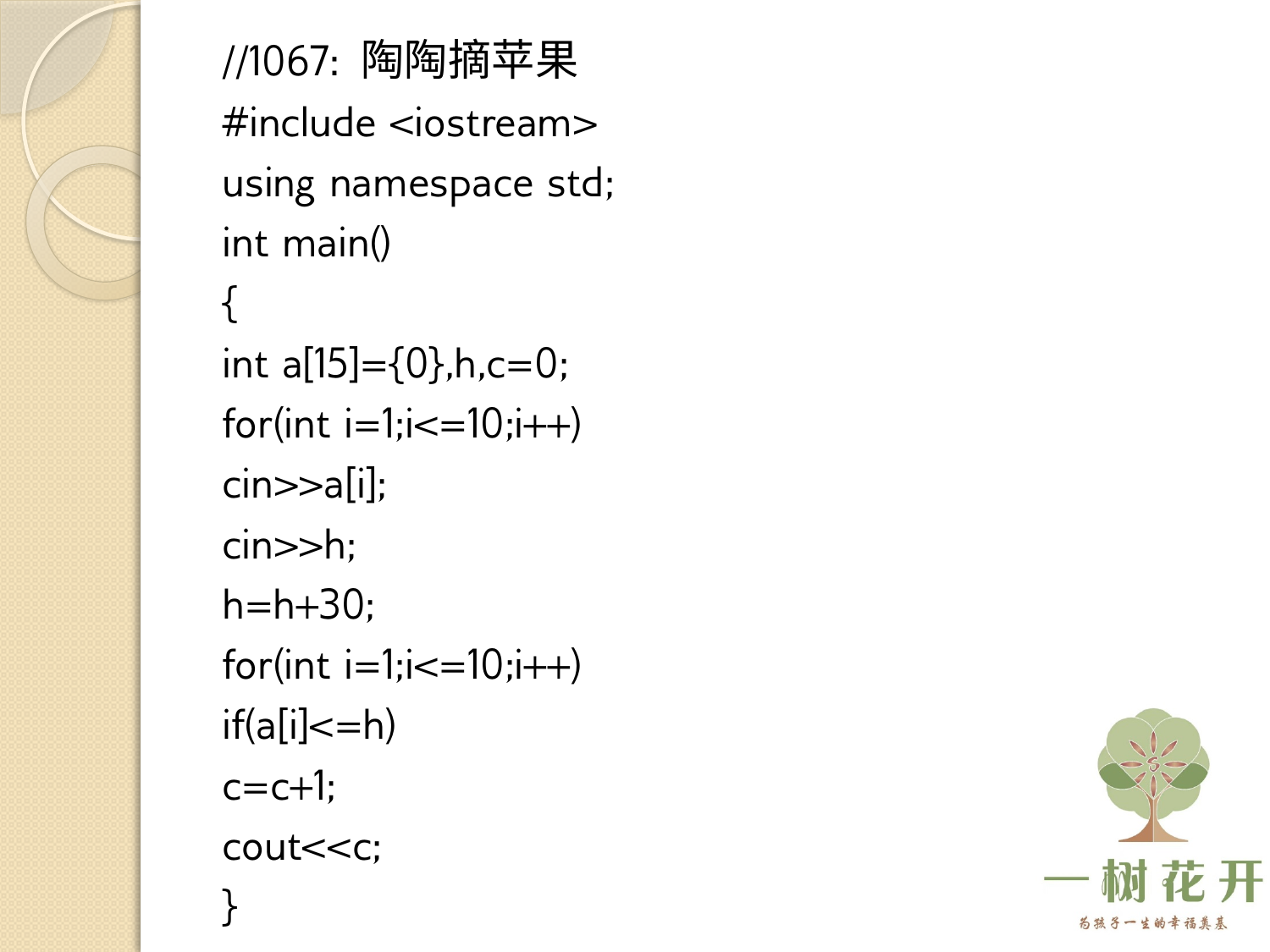

//1067: 陶陶摘苹果
#include <iostream>
using namespace std;
int main()
{
	int a[15]={0},h,c=0;
	for(int i=1;i<=10;i++)
		cin>>a[i];
	cin>>h;
	h=h+30;
	for(int i=1;i<=10;i++)
		if(a[i]<=h)
			c=c+1;
	cout<<c;
}